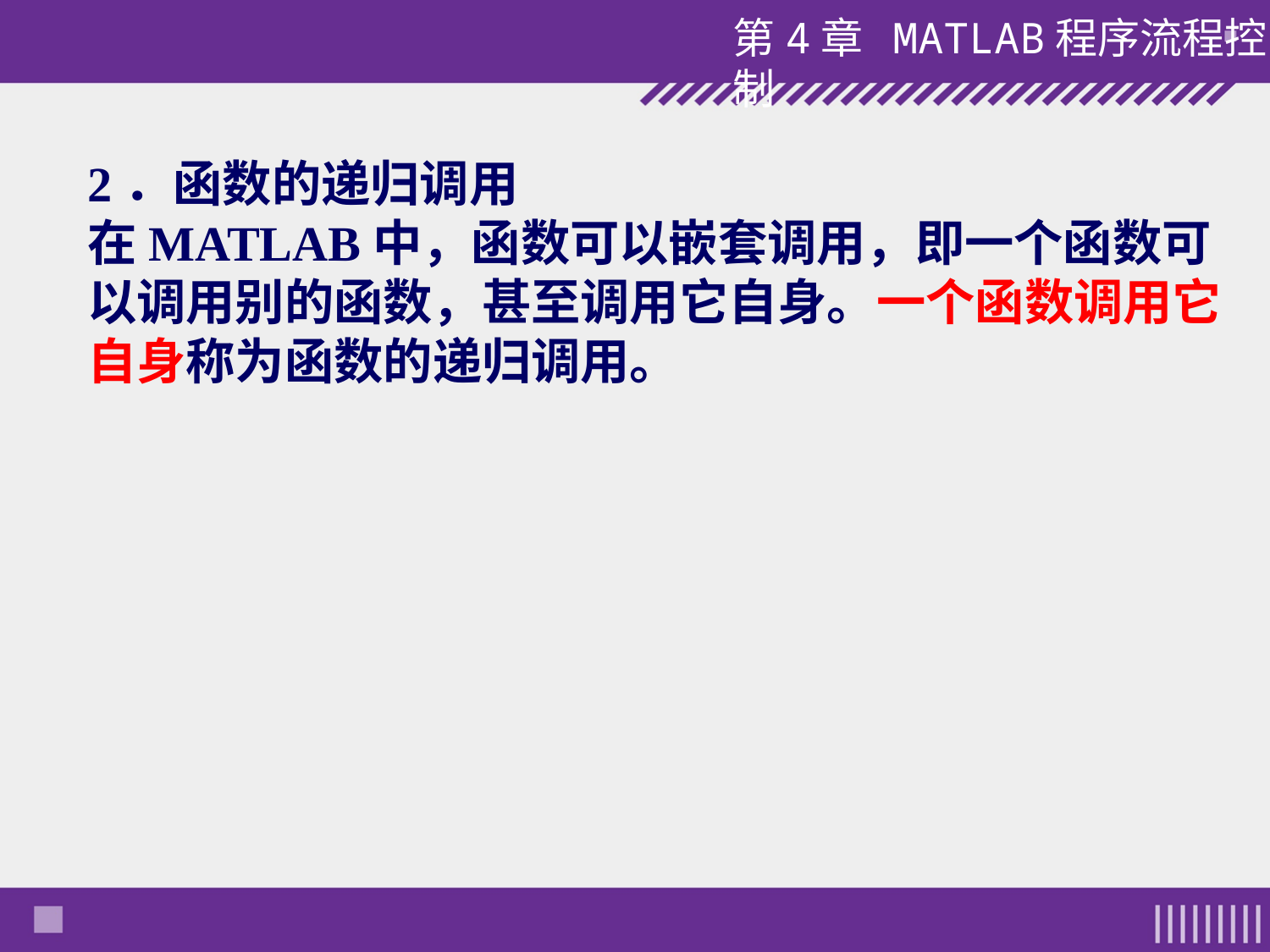

2．函数的递归调用
在MATLAB中，函数可以嵌套调用，即一个函数可以调用别的函数，甚至调用它自身。一个函数调用它自身称为函数的递归调用。